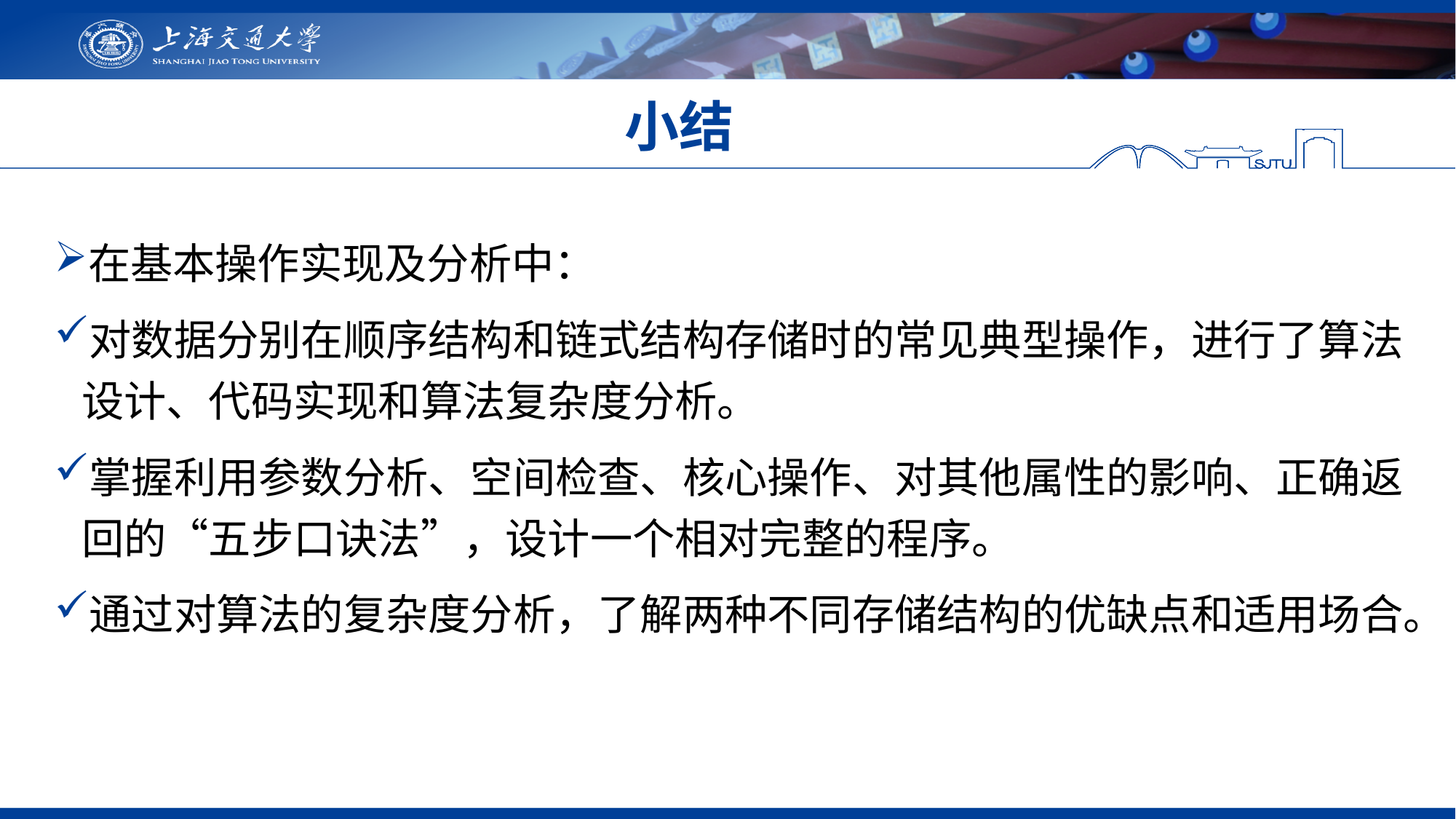

# 小结
在基本操作实现及分析中：
对数据分别在顺序结构和链式结构存储时的常见典型操作，进行了算法设计、代码实现和算法复杂度分析。
掌握利用参数分析、空间检查、核心操作、对其他属性的影响、正确返回的“五步口诀法”，设计一个相对完整的程序。
通过对算法的复杂度分析，了解两种不同存储结构的优缺点和适用场合。